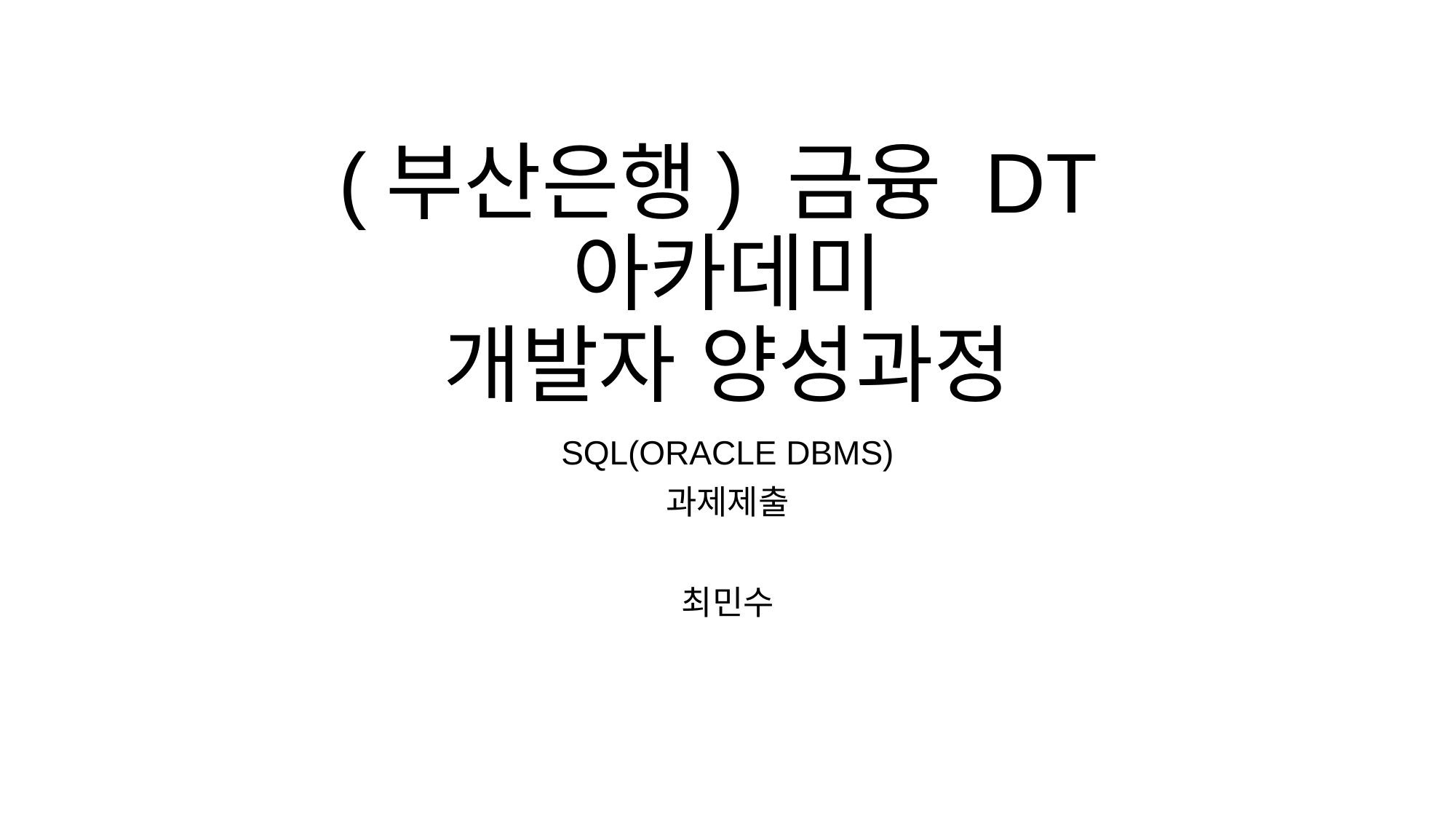

# (부산은행) 금융 DT아카데미 개발자 양성과정
SQL(ORACLE DBMS)
과제제출

최민수